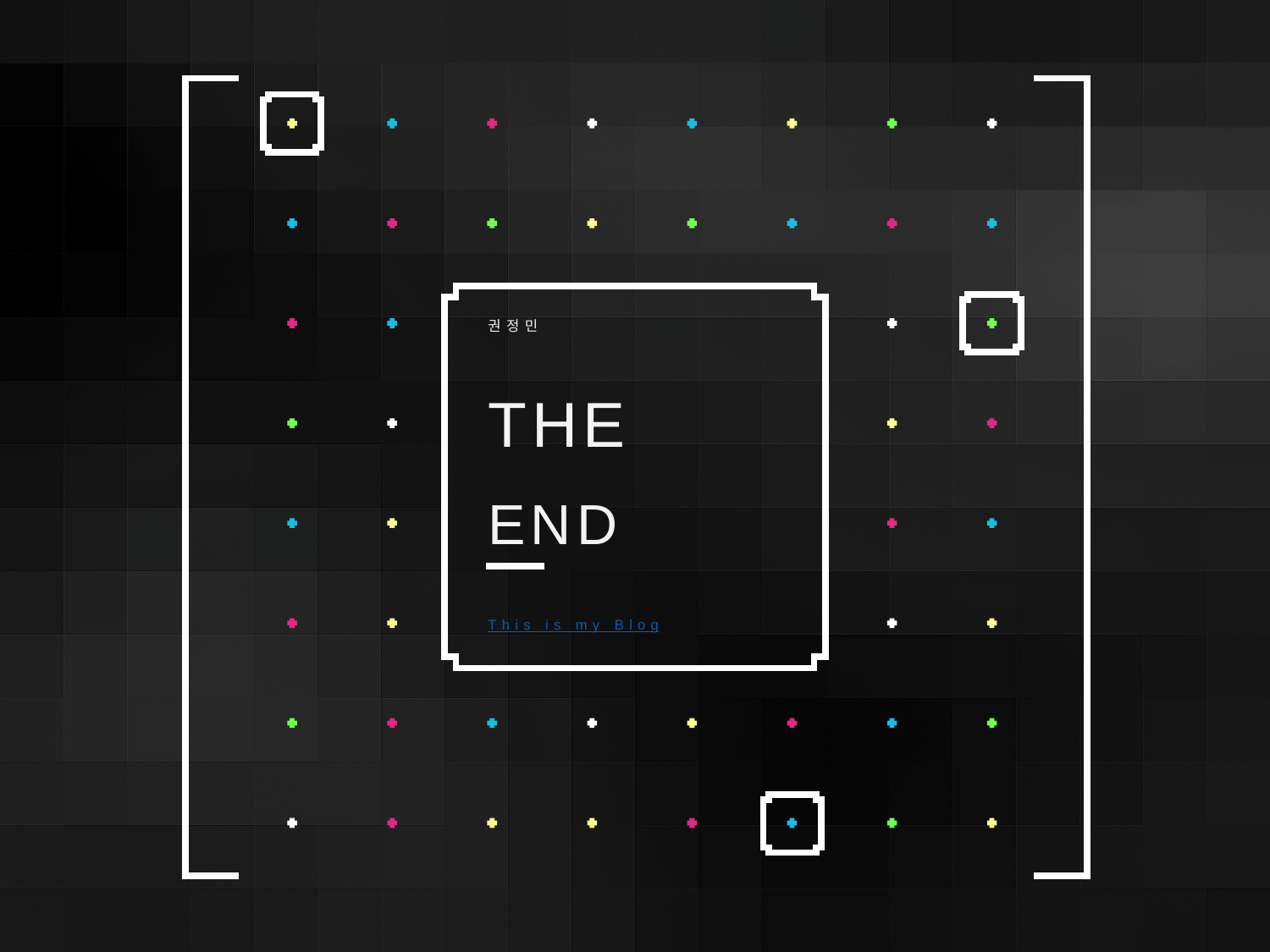

# 권정민
THE
END
This is my Blog